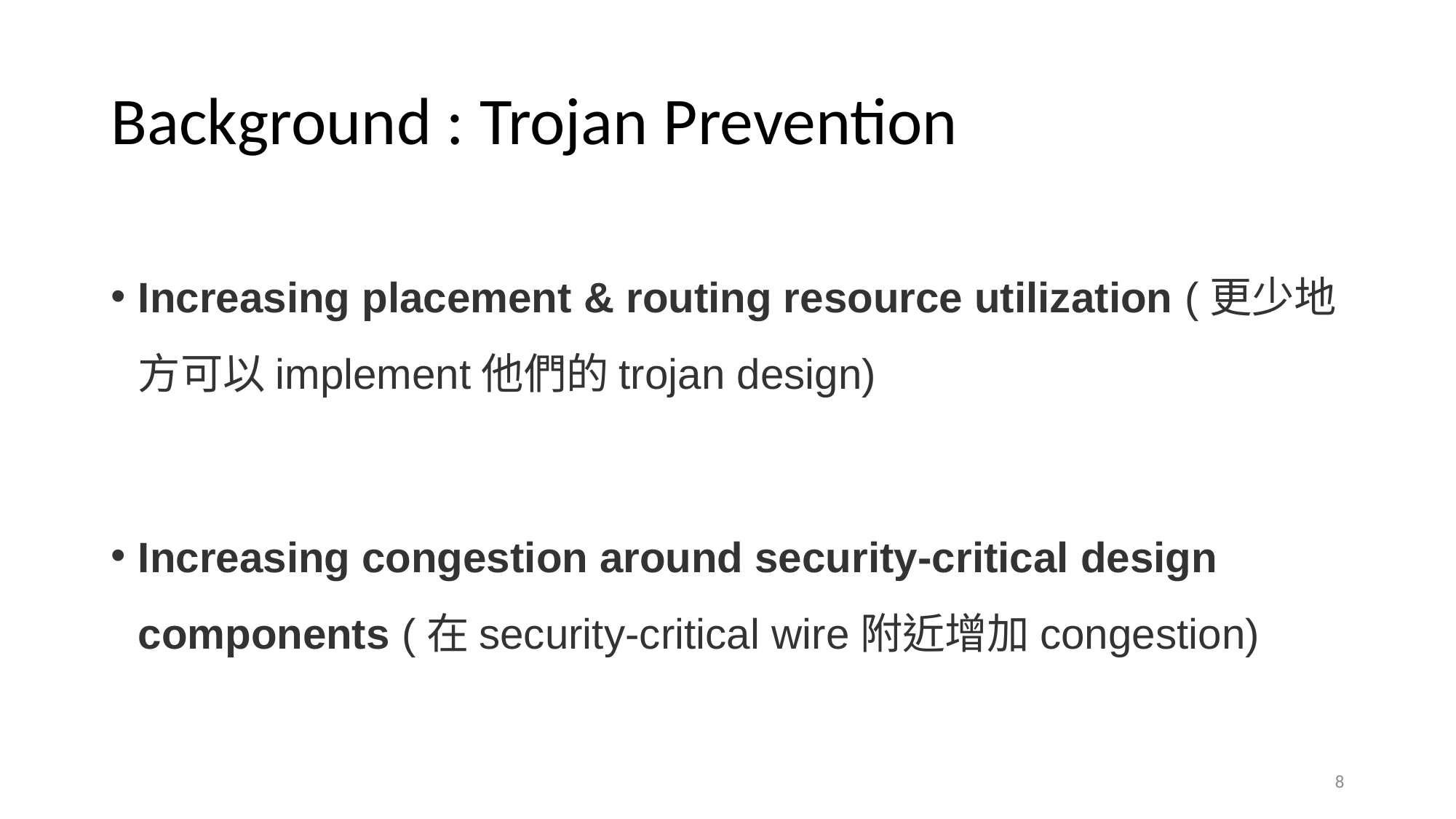

# Background : Trojan Prevention
Increasing placement & routing resource utilization (更少地方可以implement他們的trojan design)
 留言
Increasing congestion around security-critical design components (在security-critical wire附近增加congestion)

8